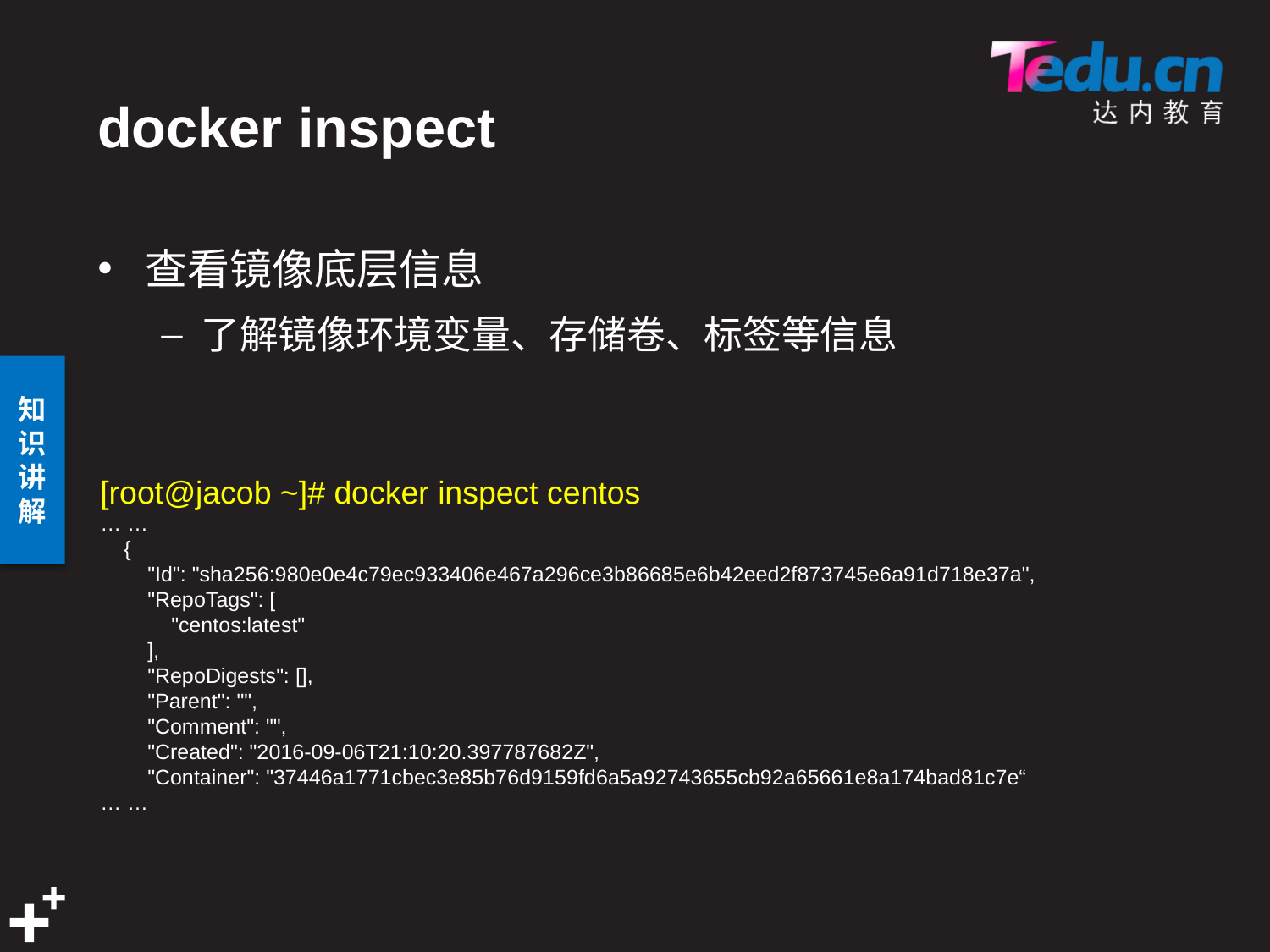

# docker inspect
查看镜像底层信息
了解镜像环境变量、存储卷、标签等信息
[root@jacob ~]# docker inspect centos
… …
    {
        "Id": "sha256:980e0e4c79ec933406e467a296ce3b86685e6b42eed2f873745e6a91d718e37a",
        "RepoTags": [
            "centos:latest"
        ],
        "RepoDigests": [],
        "Parent": "",
        "Comment": "",
        "Created": "2016-09-06T21:10:20.397787682Z",
        "Container": "37446a1771cbec3e85b76d9159fd6a5a92743655cb92a65661e8a174bad81c7e“
… …